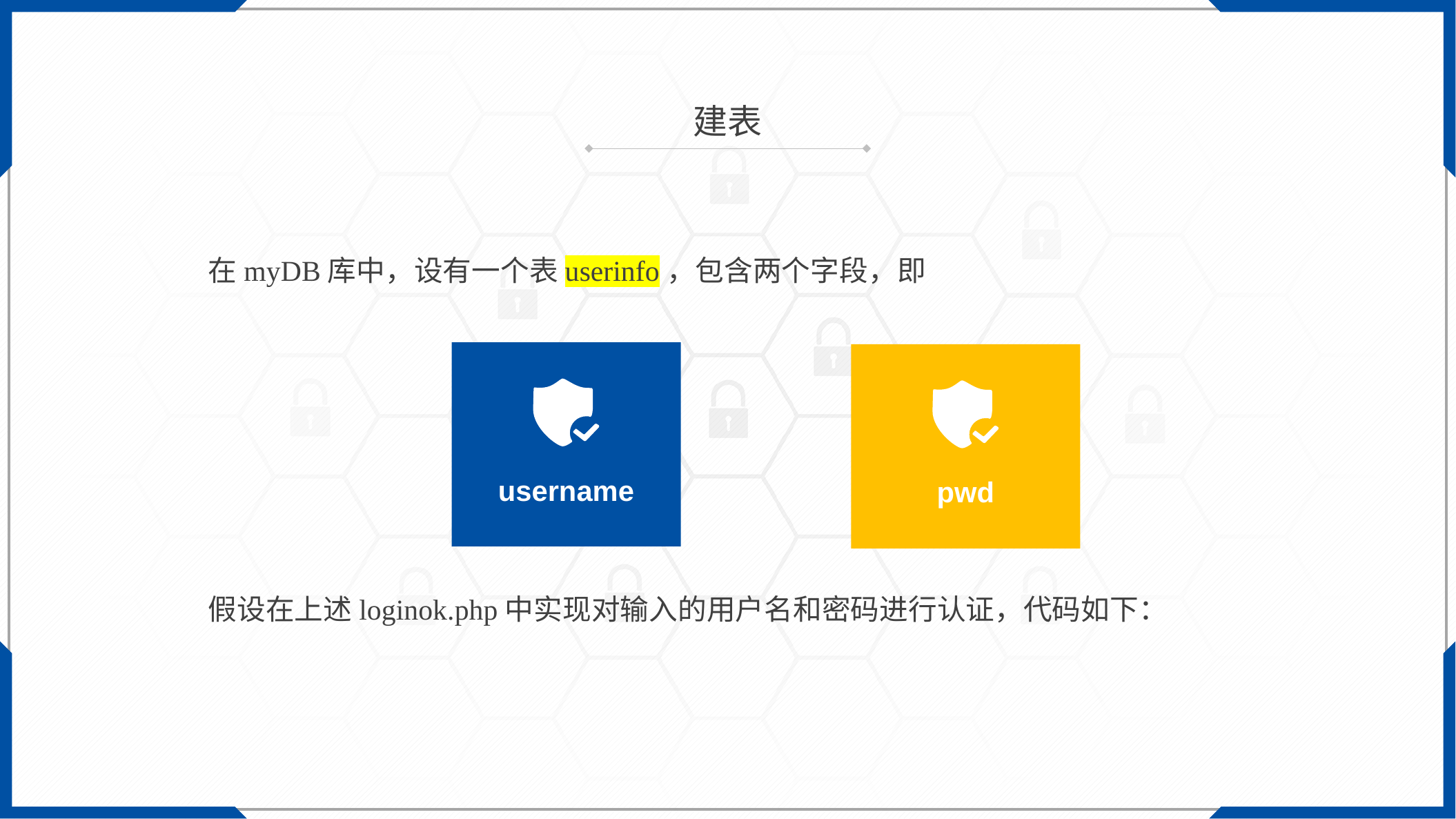

建表
在myDB库中，设有一个表userinfo，包含两个字段，即

username

pwd
假设在上述loginok.php中实现对输入的用户名和密码进行认证，代码如下：